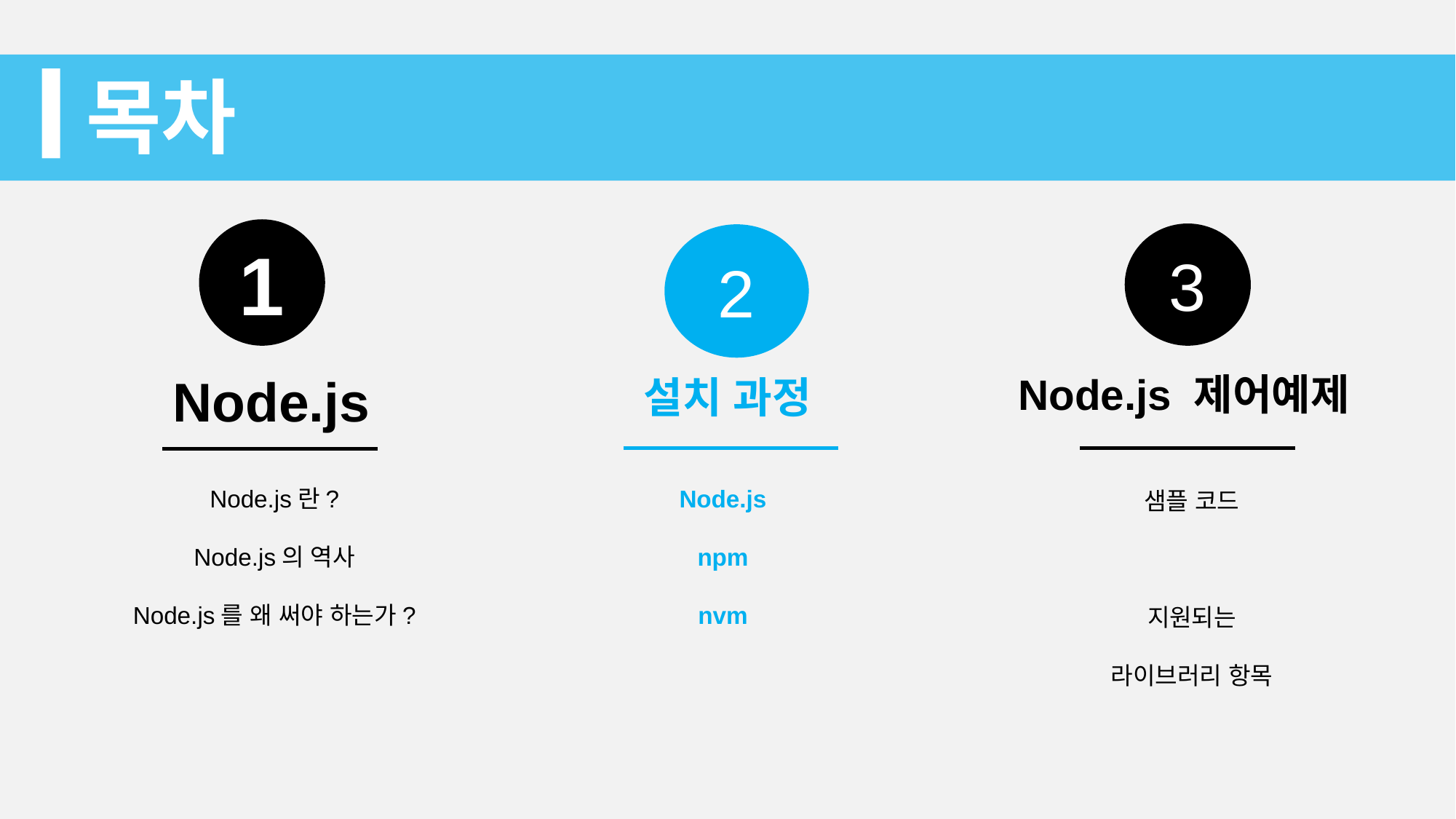

# 목차

1
3
2
Node.js
Node.js 제어예제
설치 과정
Node.js란?
Node.js의 역사
Node.js를 왜 써야 하는가?
Node.js
npm
nvm

샘플 코드

지원되는
라이브러리 항목